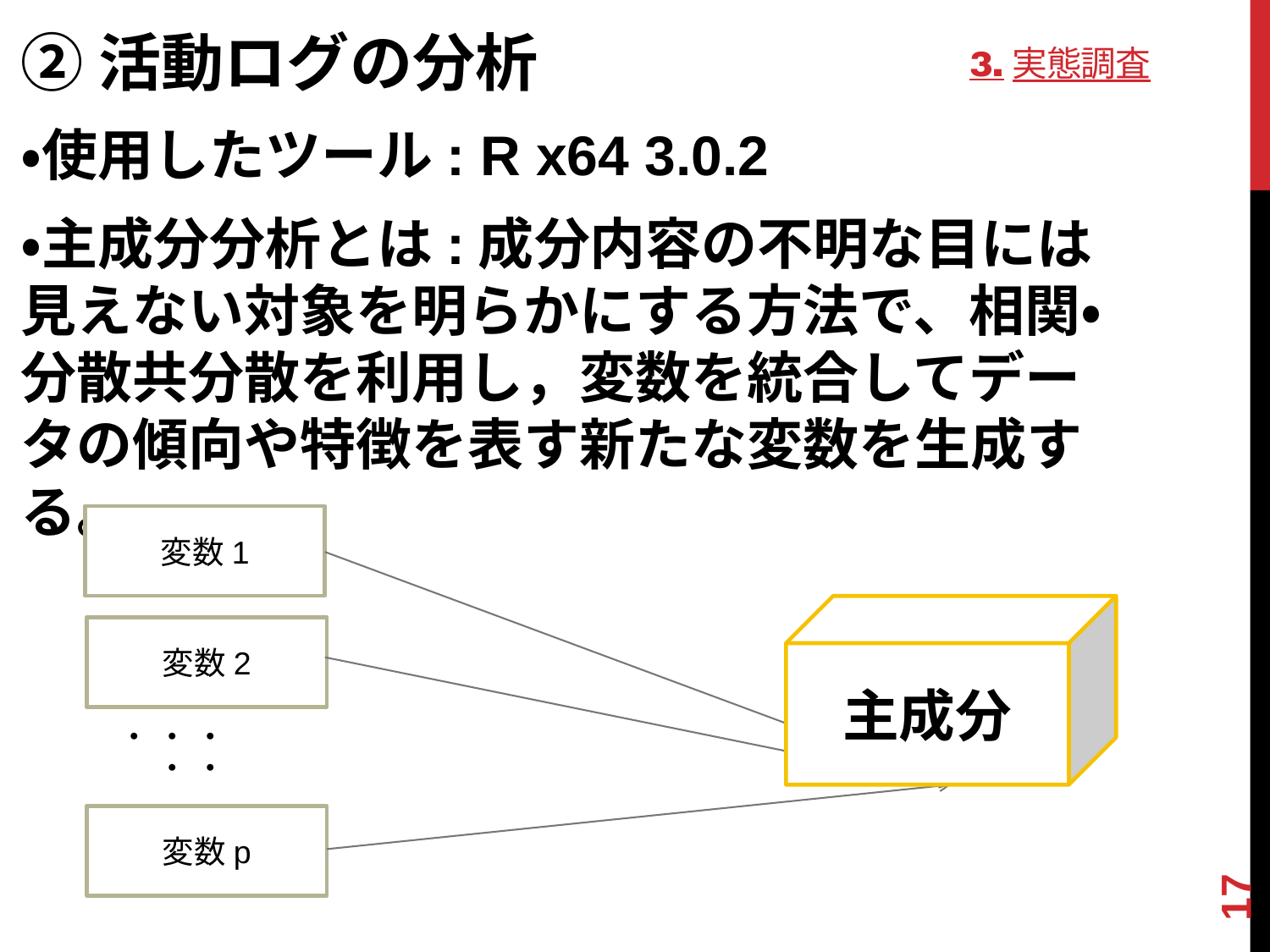

②活動ログの分析
・使用したツール: R x64 3.0.2
・主成分分析とは:成分内容の不明な目には見えない対象を明らかにする方法で、相関・分散共分散を利用し，変数を統合してデータの傾向や特徴を表す新たな変数を生成する。

3.実態調査

変数1
主成分
変数2
・・・・・
変数p
17